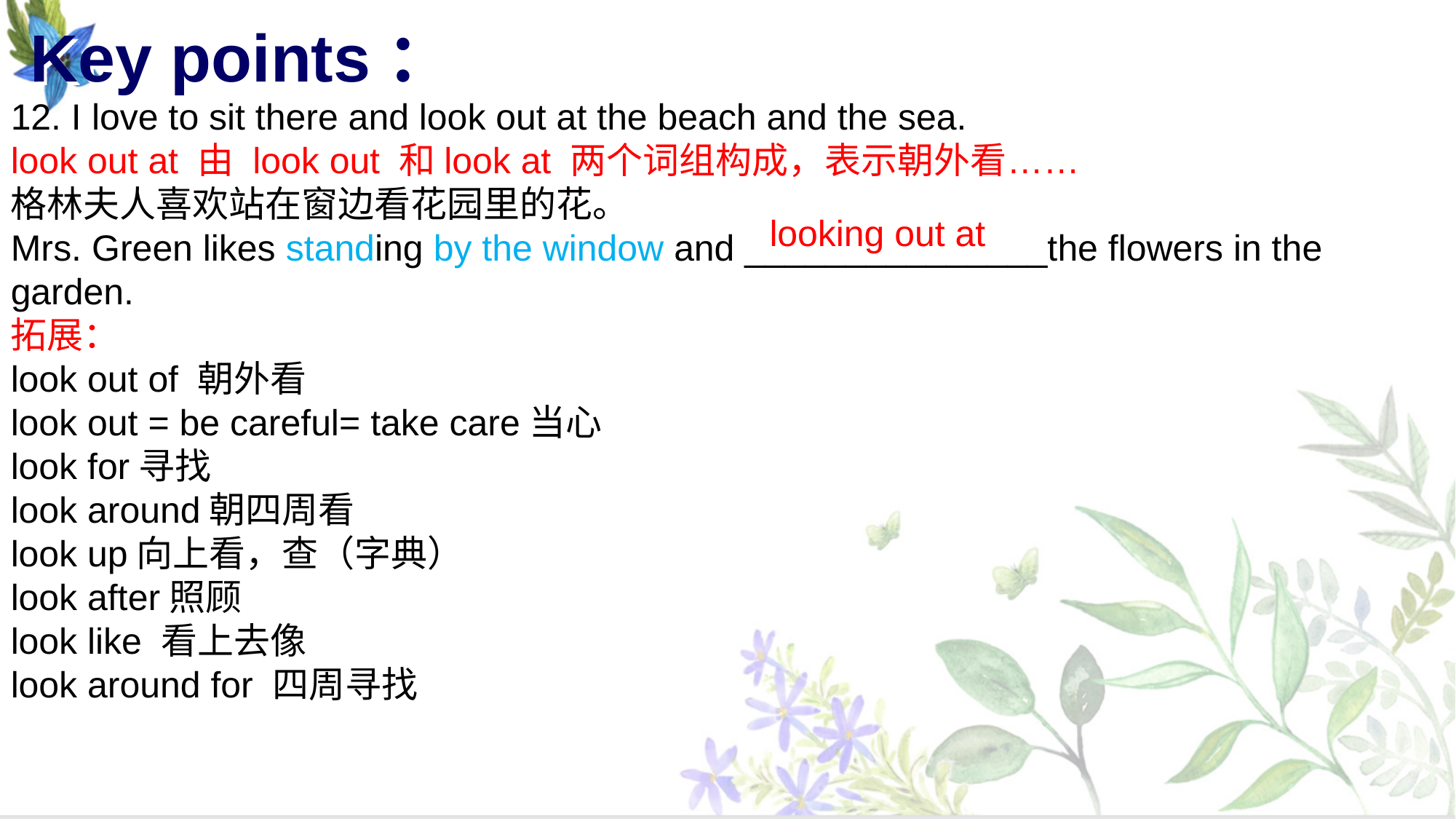

# Key points：
12. I love to sit there and look out at the beach and the sea.
look out at 由 look out 和look at 两个词组构成，表示朝外看……
格林夫人喜欢站在窗边看花园里的花。
Mrs. Green likes standing by the window and _______________the flowers in the garden.
拓展：
look out of 朝外看
look out = be careful= take care当心
look for寻找
look around朝四周看
look up向上看，查（字典）
look after照顾
look like 看上去像
look around for 四周寻找

looking out at